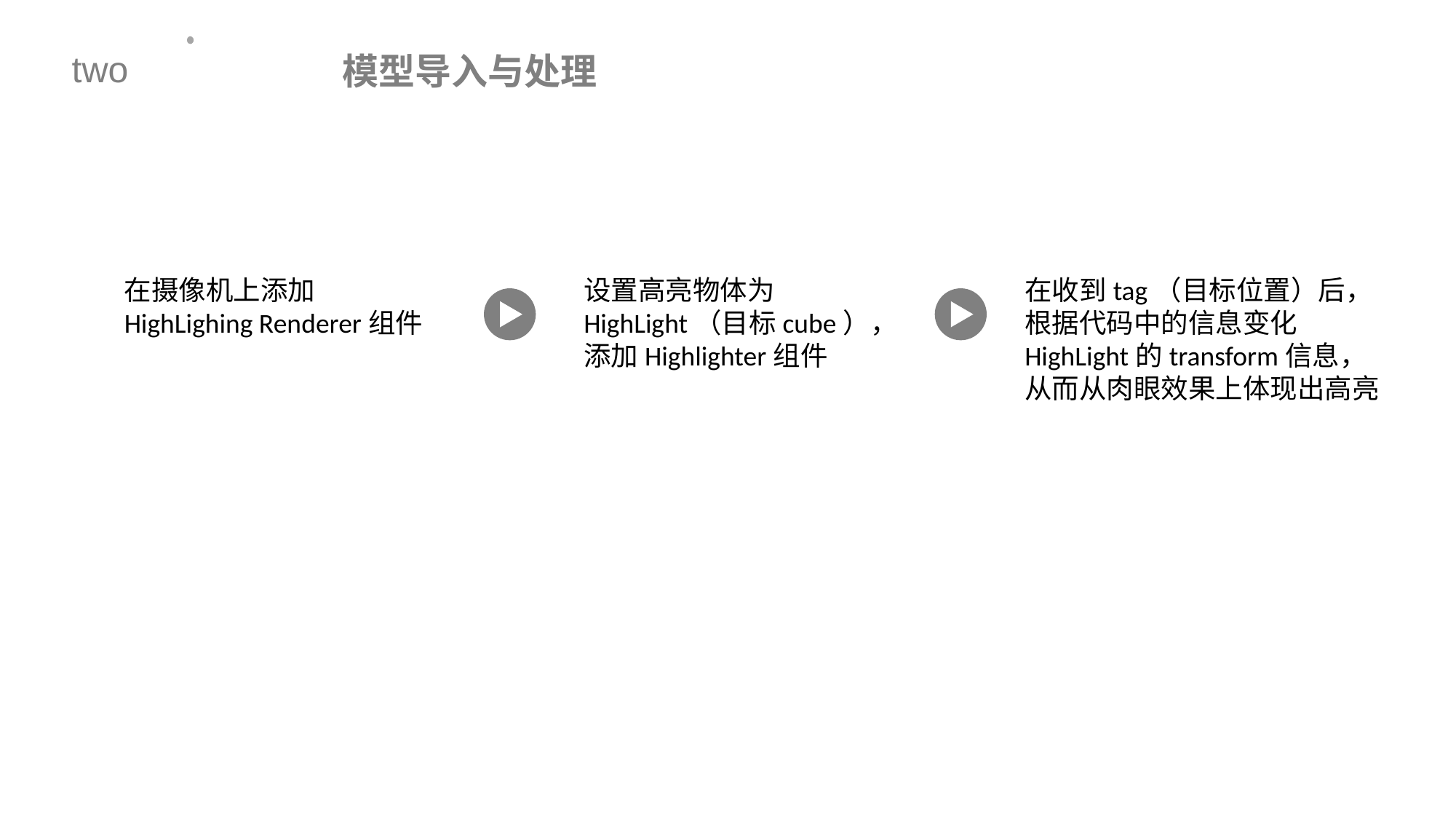

模型导入与处理

two
在摄像机上添加HighLighing Renderer组件

设置高亮物体为HighLight（目标cube），添加Highlighter组件
在收到tag（目标位置）后，根据代码中的信息变化HighLight的transform信息，从而从肉眼效果上体现出高亮